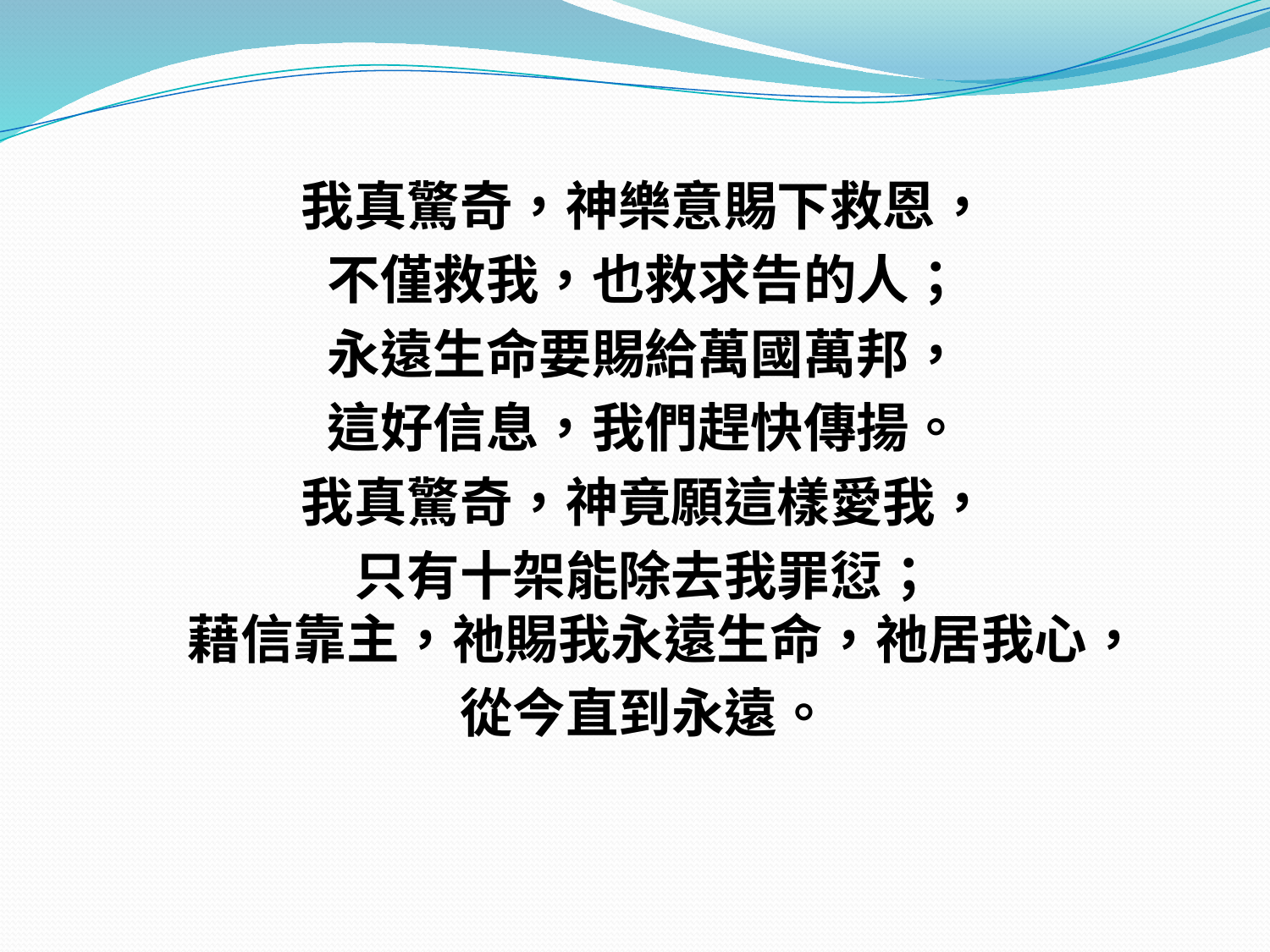

#
我真驚奇，神樂意賜下救恩，
不僅救我，也救求告的人；
永遠生命要賜給萬國萬邦，
這好信息，我們趕快傳揚。
我真驚奇，神竟願這樣愛我，
只有十架能除去我罪愆；
藉信靠主，祂賜我永遠生命，祂居我心，
從今直到永遠。